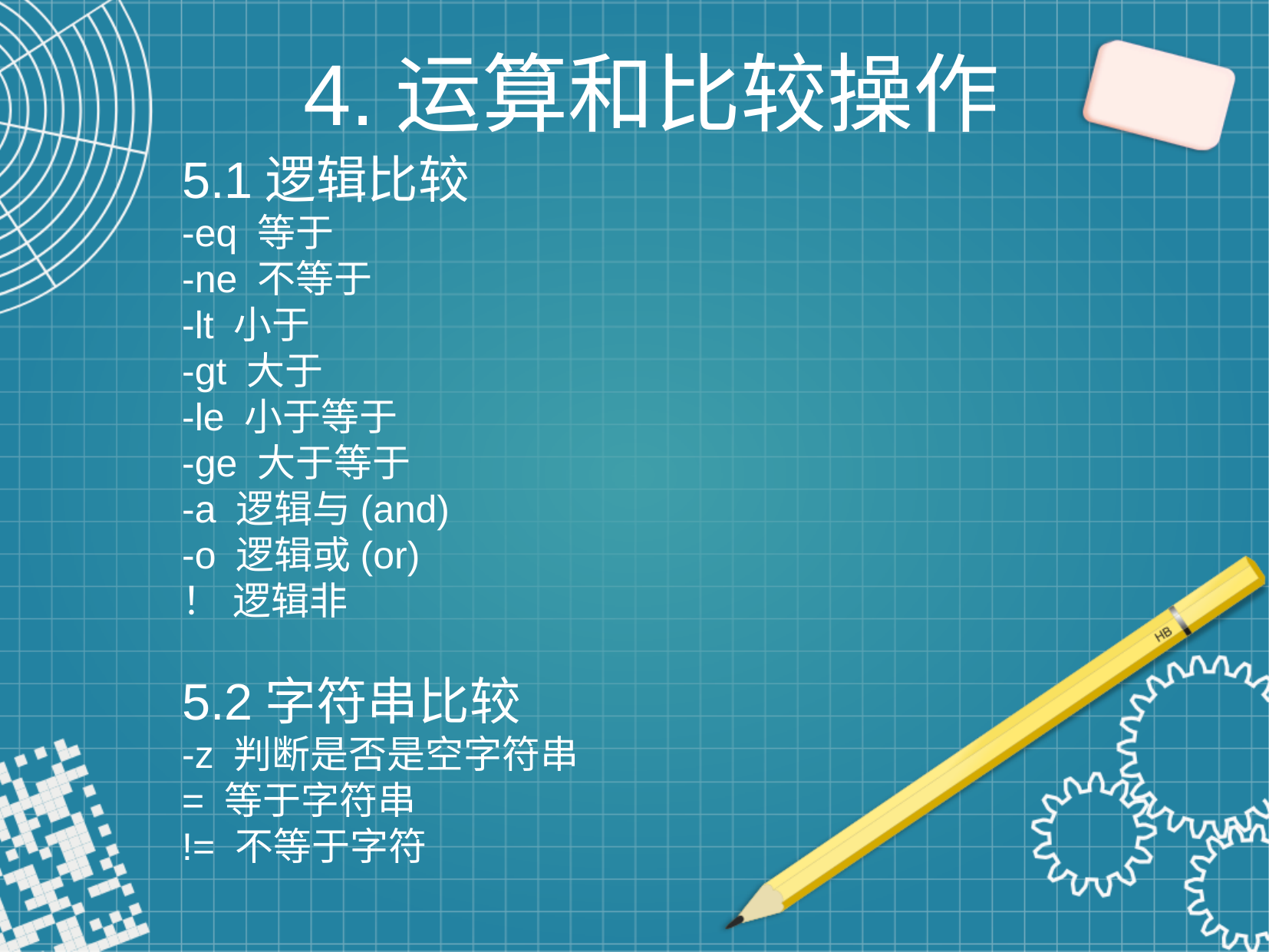

4.运算和比较操作
5.1逻辑比较
-eq 等于
-ne 不等于
-lt 小于
-gt 大于
-le 小于等于
-ge 大于等于
-a 逻辑与(and)
-o 逻辑或(or)
！ 逻辑非

5.2字符串比较
-z 判断是否是空字符串
= 等于字符串
!= 不等于字符